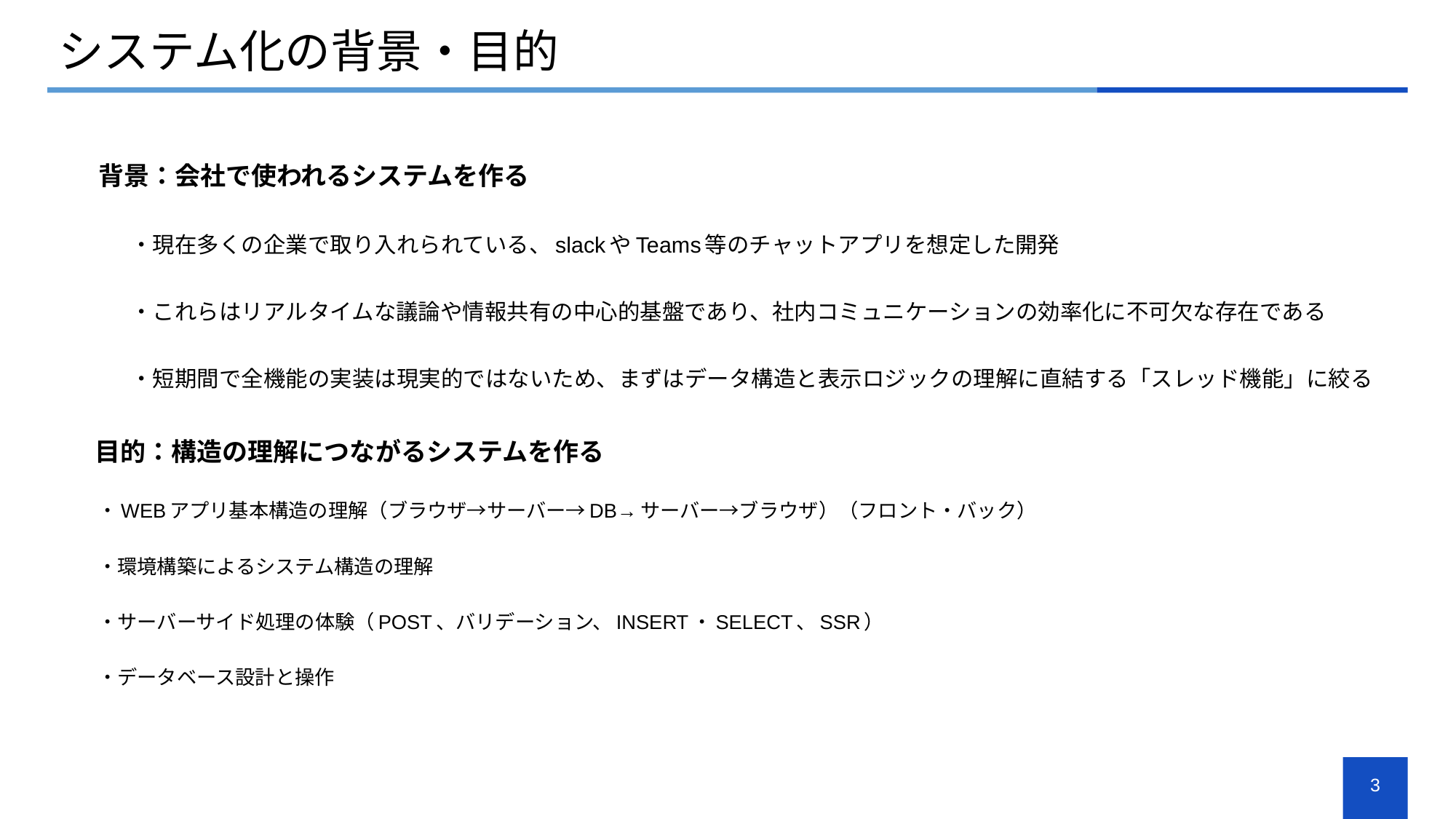

# システム化の背景・目的
　　背景：会社で使われるシステムを作る
	・現在多くの企業で取り入れられている、slackやTeams等のチャットアプリを想定した開発
	・これらはリアルタイムな議論や情報共有の中心的基盤であり、社内コミュニケーションの効率化に不可欠な存在である
	・短期間で全機能の実装は現実的ではないため、まずはデータ構造と表示ロジックの理解に直結する「スレッド機能」に絞る
　　目的：構造の理解につながるシステムを作る
	・WEBアプリ基本構造の理解（ブラウザ→サーバー→DB→サーバー→ブラウザ）（フロント・バック）
	・環境構築によるシステム構造の理解
	・サーバーサイド処理の体験（POST、バリデーション、INSERT・SELECT、SSR）
	・データベース設計と操作
3